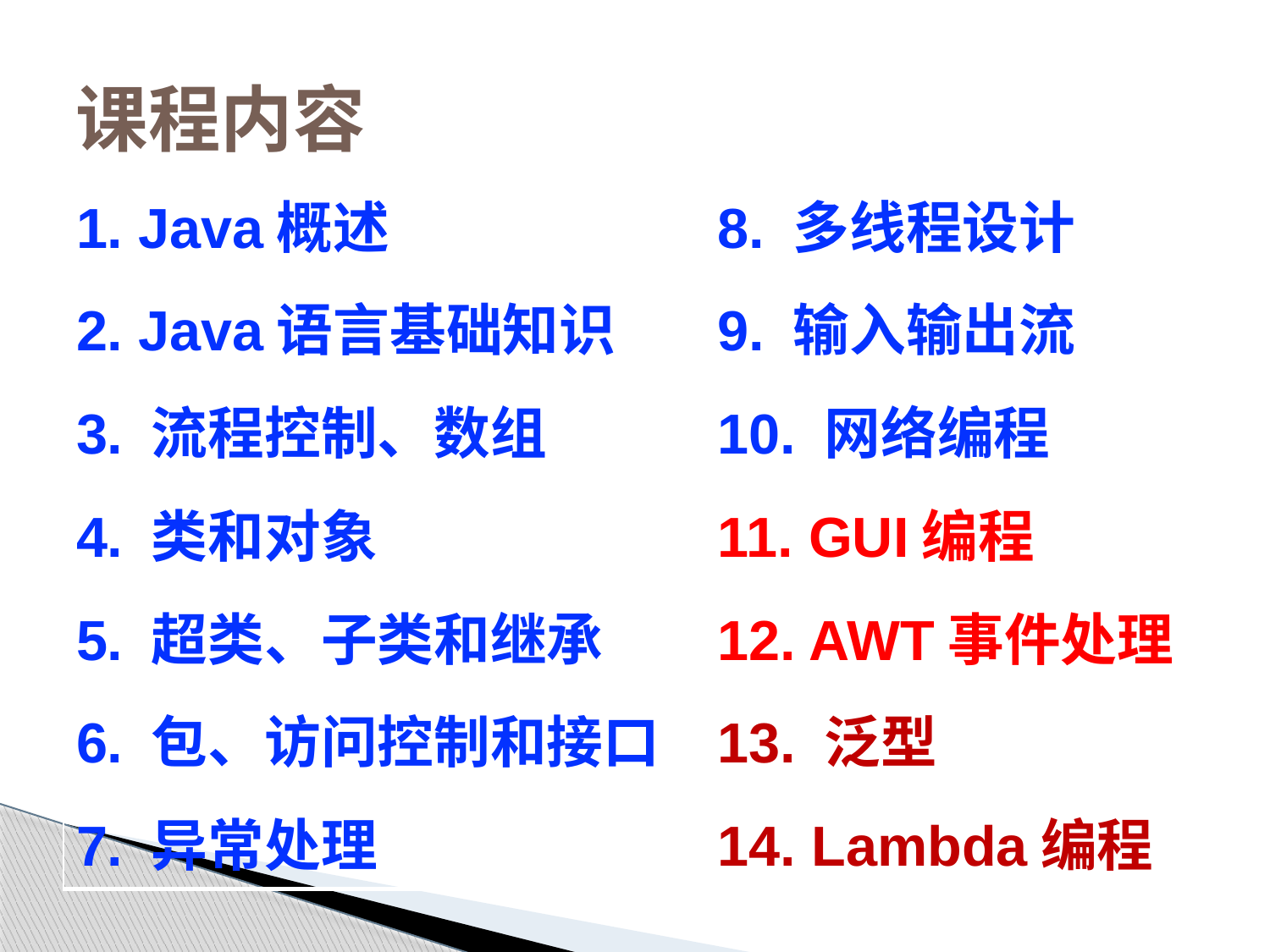

# 课程内容
| 1. Java概述 2. Java语言基础知识 3. 流程控制、数组 4. 类和对象 5. 超类、子类和继承 6. 包、访问控制和接口 7. 异常处理 | 8. 多线程设计 9. 输入输出流 10. 网络编程 11. GUI编程 12. AWT事件处理 13. 泛型 14. Lambda编程 |
| --- | --- |